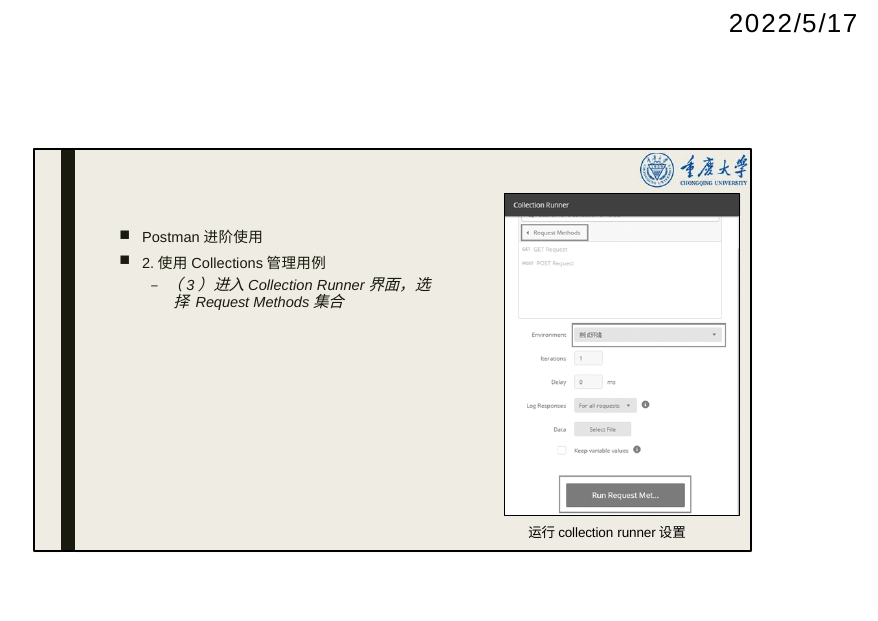

# 2022/5/17

Postman进阶使用
2.使用Collections管理用例
– （3）进入Collection Runner界面，选择 Request Methods集合
运行collection runner设置